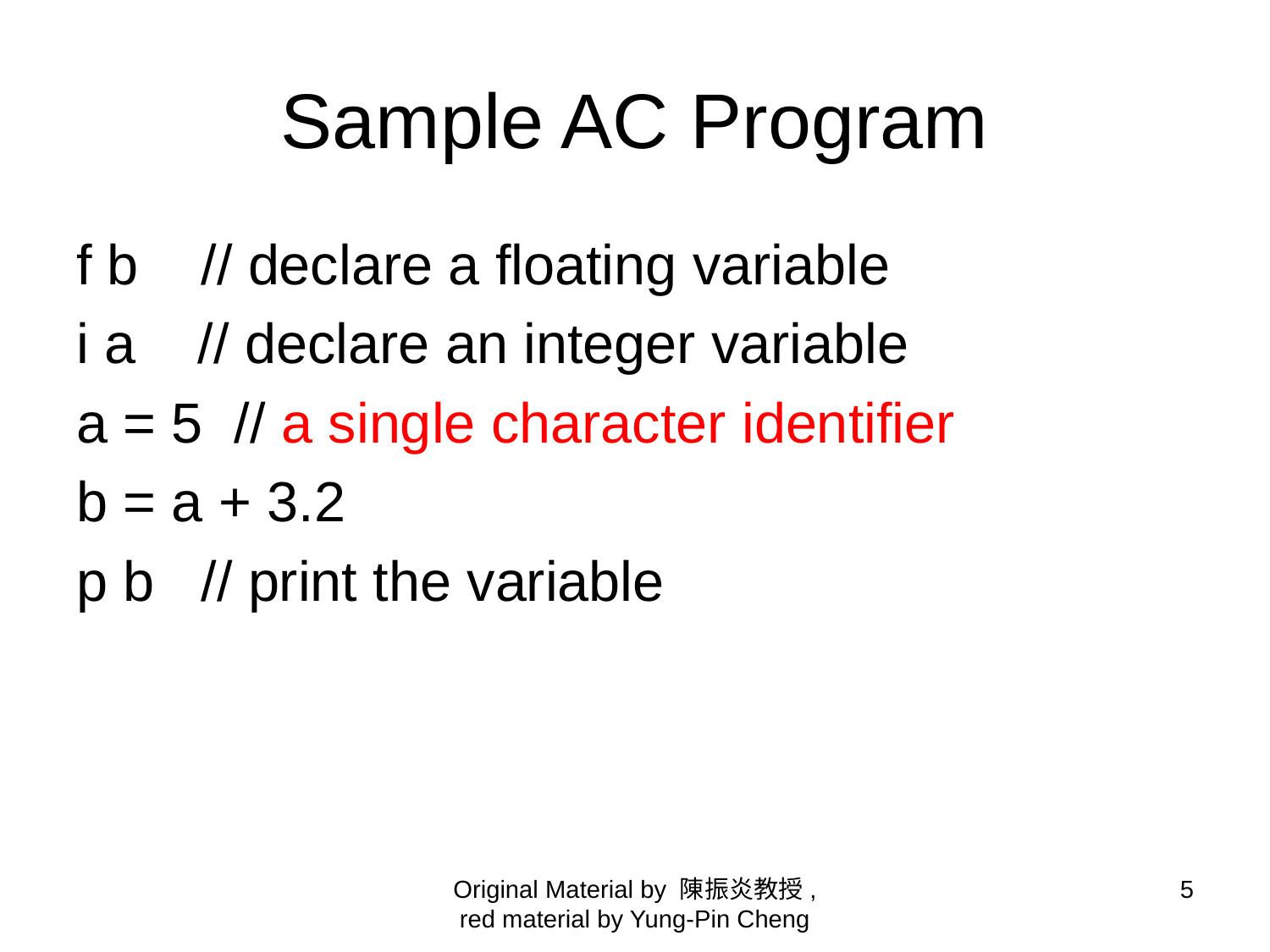

# Sample AC Program
f b    // declare a floating variable
i a    // declare an integer variable
a = 5  // a single character identifier
b = a + 3.2
p b   // print the variable

Original Material by 陳振炎教授, red material by Yung-Pin Cheng
5